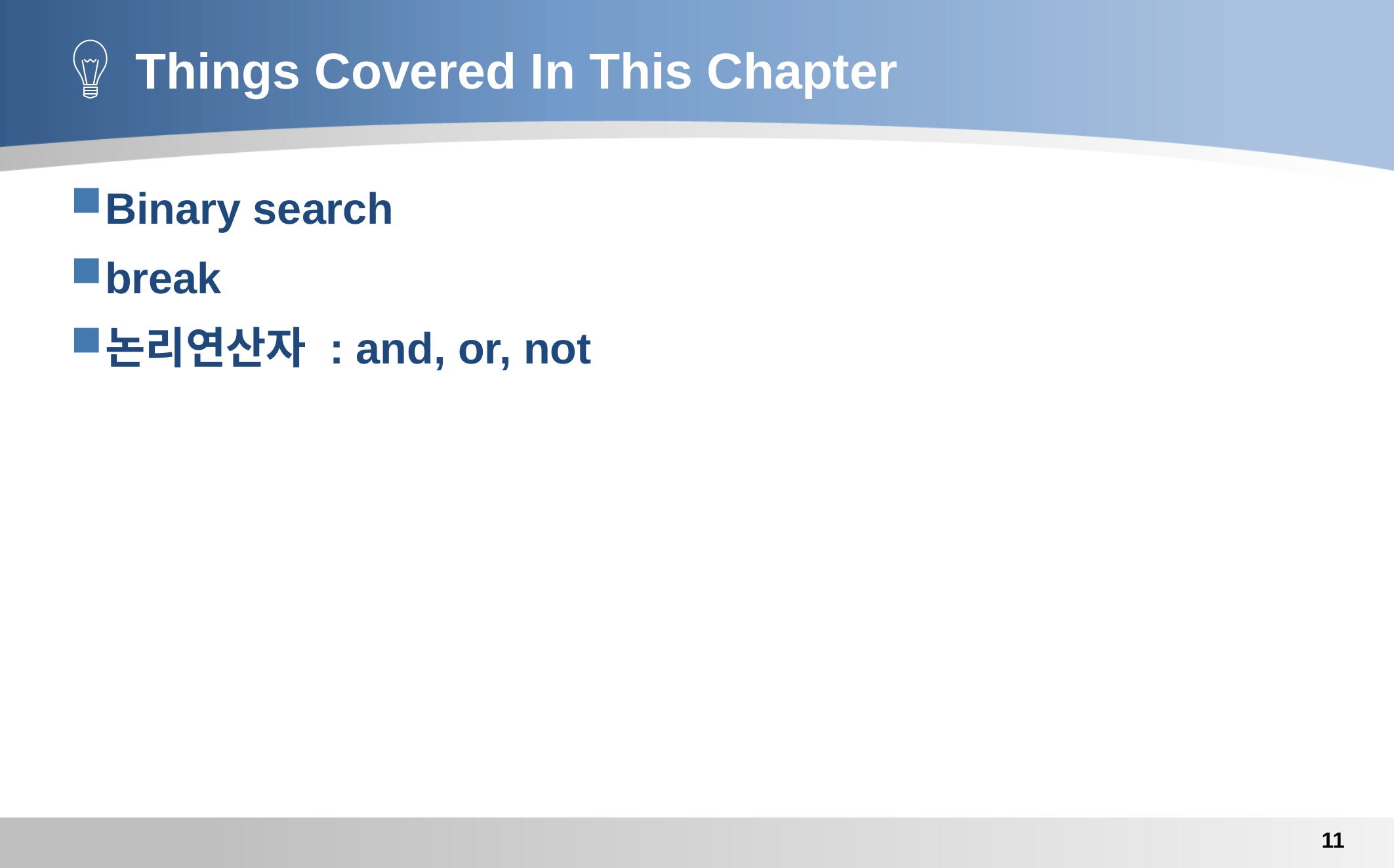

# Things Covered In This Chapter
Binary search
break
논리연산자 : and, or, not
11